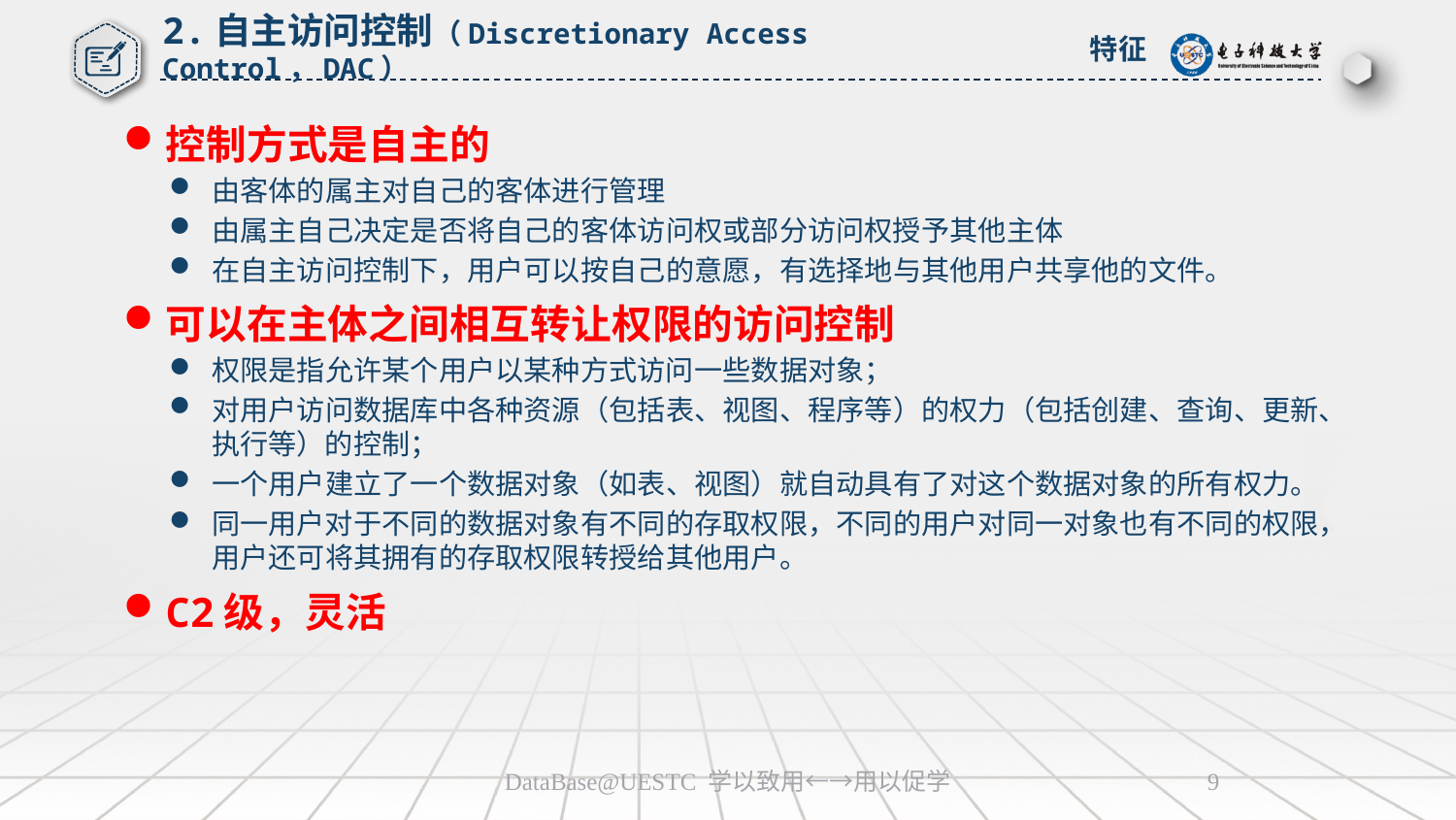

# 2.自主访问控制（Discretionary Access Control，DAC）
特征
控制方式是自主的
由客体的属主对自己的客体进行管理
由属主自己决定是否将自己的客体访问权或部分访问权授予其他主体
在自主访问控制下，用户可以按自己的意愿，有选择地与其他用户共享他的文件。
可以在主体之间相互转让权限的访问控制
权限是指允许某个用户以某种方式访问一些数据对象；
对用户访问数据库中各种资源（包括表、视图、程序等）的权力（包括创建、查询、更新、执行等）的控制；
一个用户建立了一个数据对象（如表、视图）就自动具有了对这个数据对象的所有权力。
同一用户对于不同的数据对象有不同的存取权限，不同的用户对同一对象也有不同的权限，用户还可将其拥有的存取权限转授给其他用户。
C2级，灵活
DataBase@UESTC 学以致用←→用以促学
9